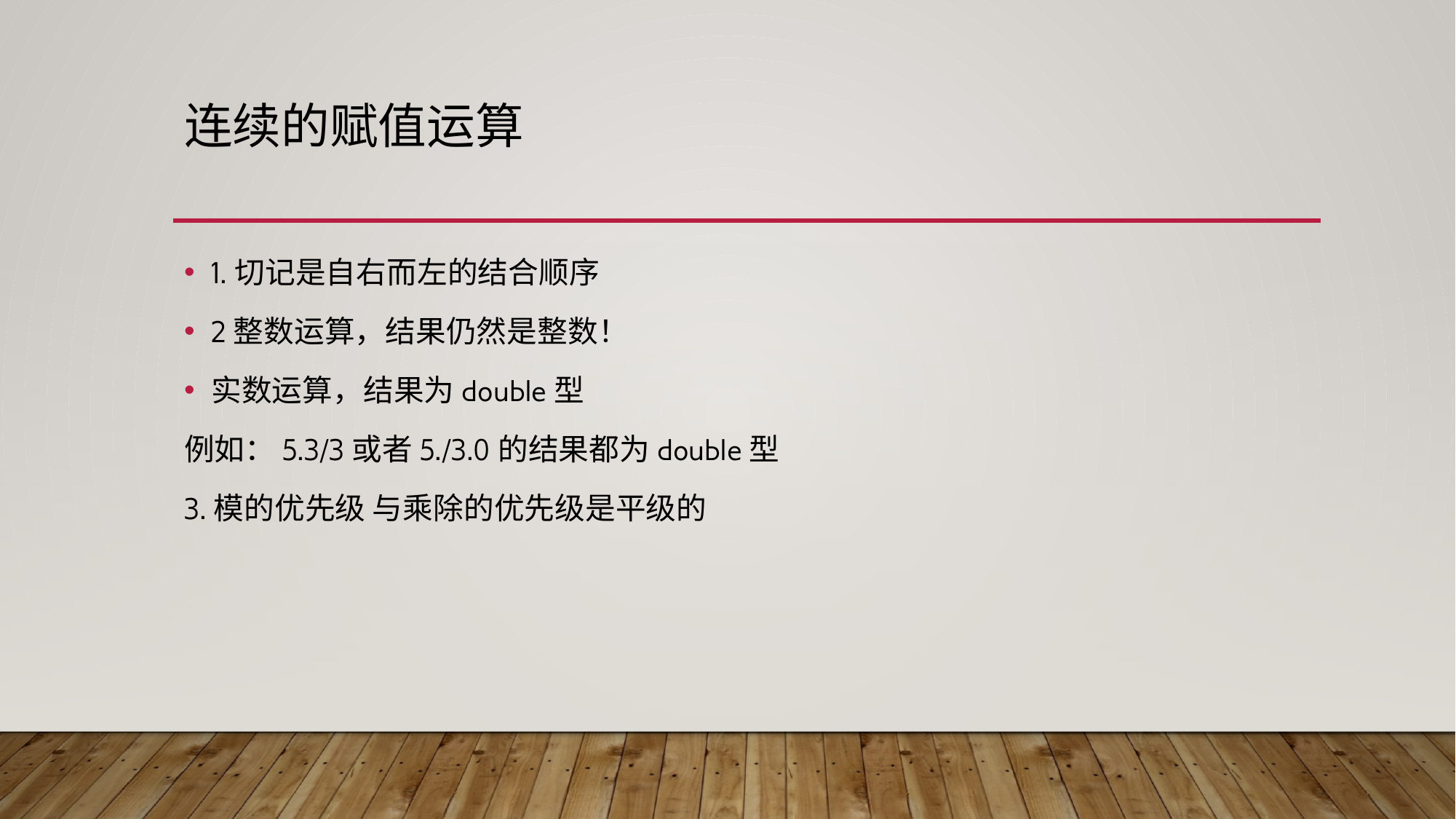

# 连续的赋值运算
1.切记是自右而左的结合顺序
2整数运算，结果仍然是整数！
实数运算，结果为double型
例如：5.3/3或者5./3.0的结果都为double型
3.模的优先级 与乘除的优先级是平级的